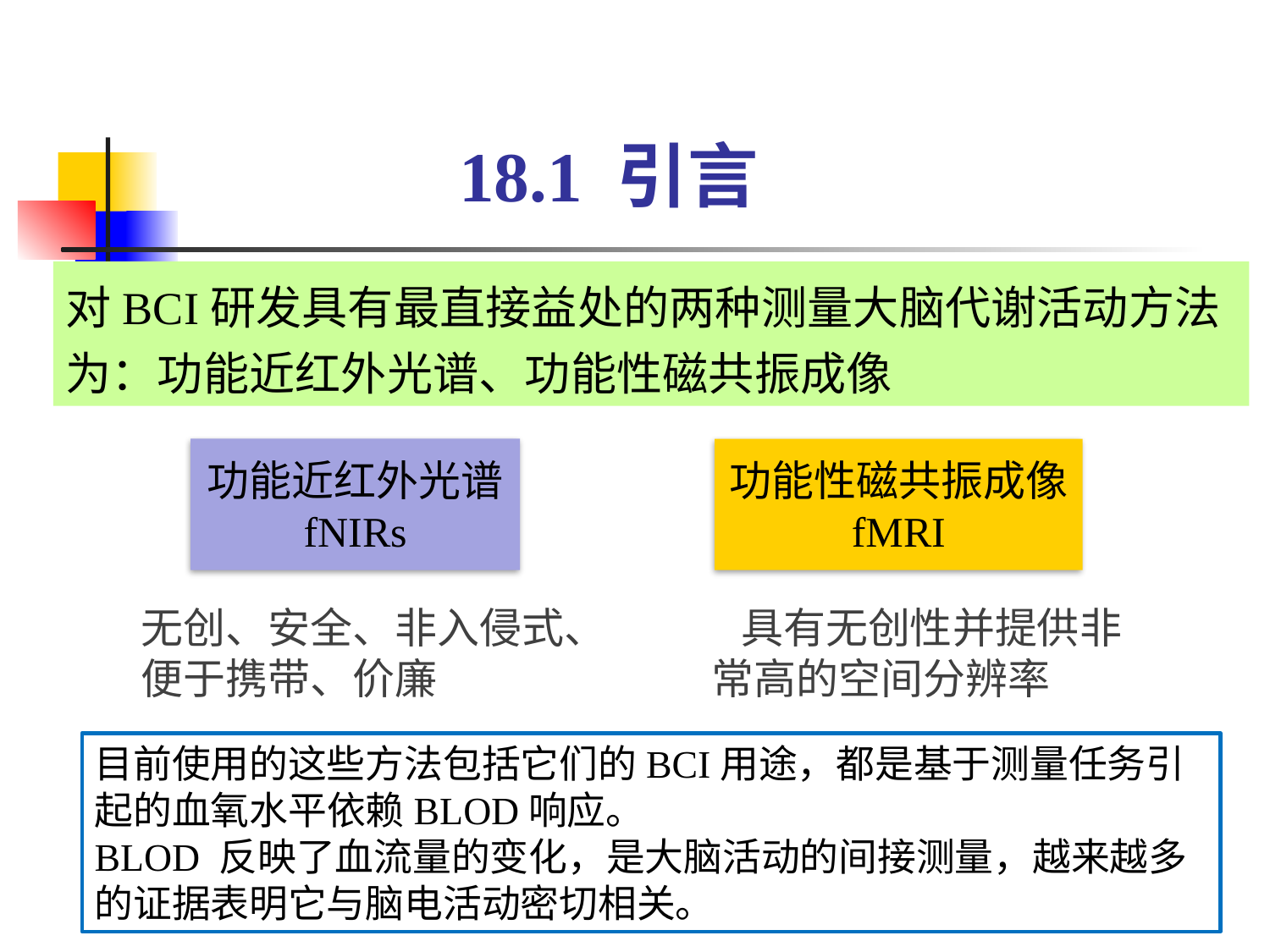

# 18.1 引言
对BCI研发具有最直接益处的两种测量大脑代谢活动方法为：功能近红外光谱、功能性磁共振成像
功能近红外光谱
fNIRs
功能性磁共振成像
fMRI
无创、安全、非入侵式、便于携带、价廉
  具有无创性并提供非常高的空间分辨率
目前使用的这些方法包括它们的BCI用途，都是基于测量任务引起的血氧水平依赖BLOD响应。
BLOD 反映了血流量的变化，是大脑活动的间接测量，越来越多的证据表明它与脑电活动密切相关。